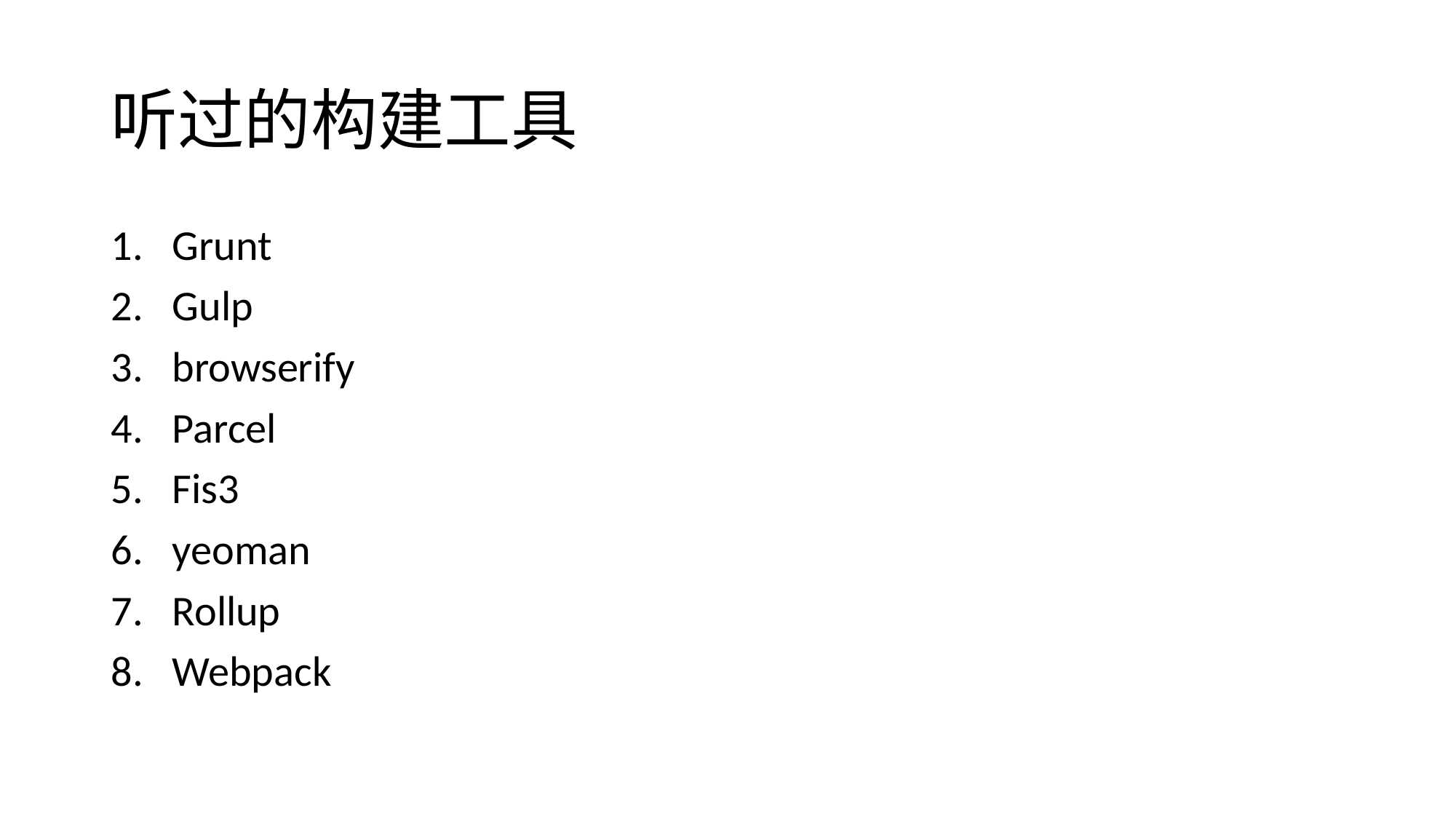

# 听过的构建工具
Grunt
Gulp
browserify
Parcel
Fis3
yeoman
Rollup
Webpack